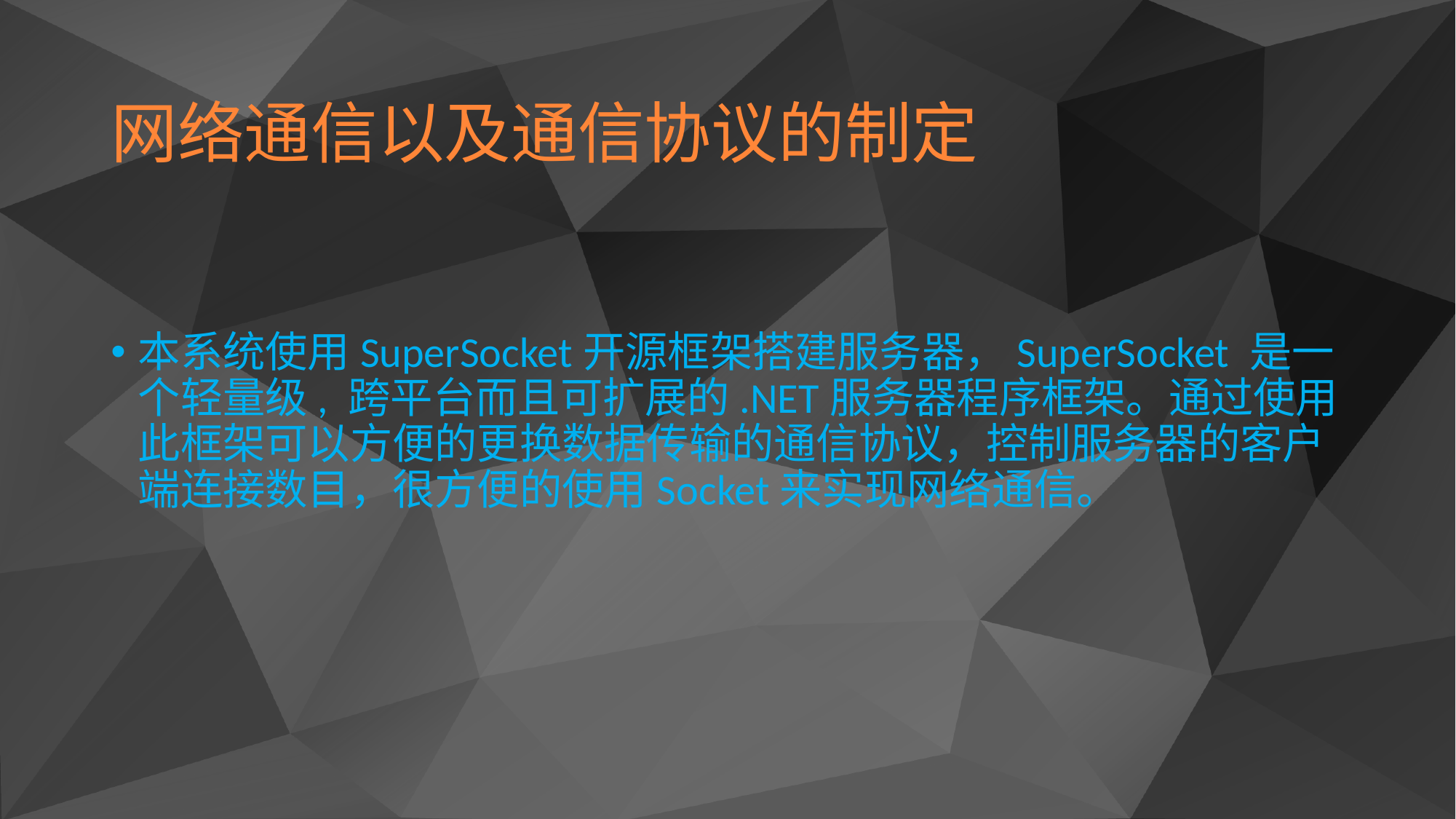

# 网络通信以及通信协议的制定
本系统使用SuperSocket开源框架搭建服务器，SuperSocket 是一个轻量级, 跨平台而且可扩展的.NET服务器程序框架。通过使用此框架可以方便的更换数据传输的通信协议，控制服务器的客户端连接数目，很方便的使用Socket来实现网络通信。